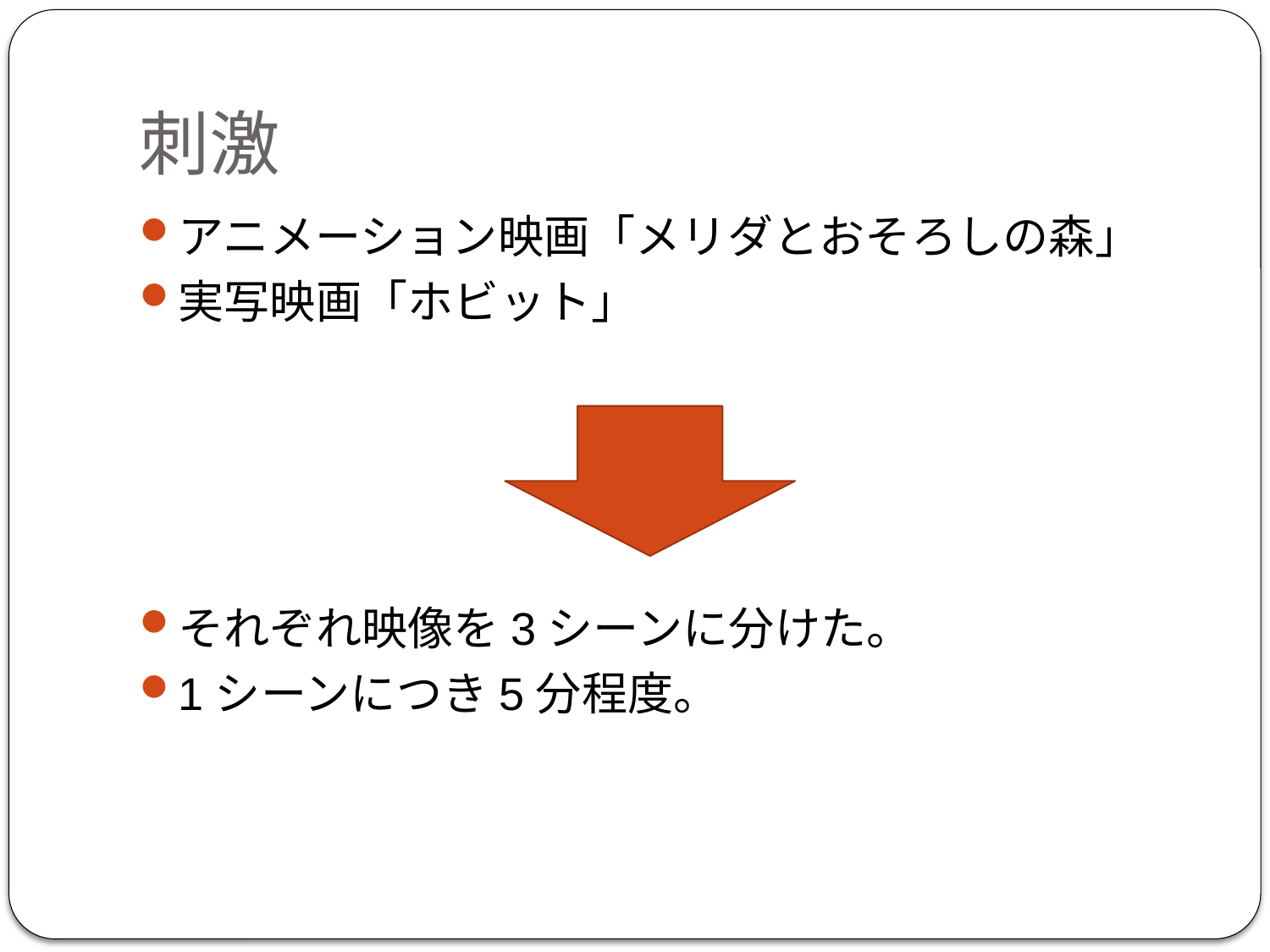

# 刺激
アニメーション映画「メリダとおそろしの森」
実写映画「ホビット」

それぞれ映像を3シーンに分けた。
1シーンにつき5分程度。